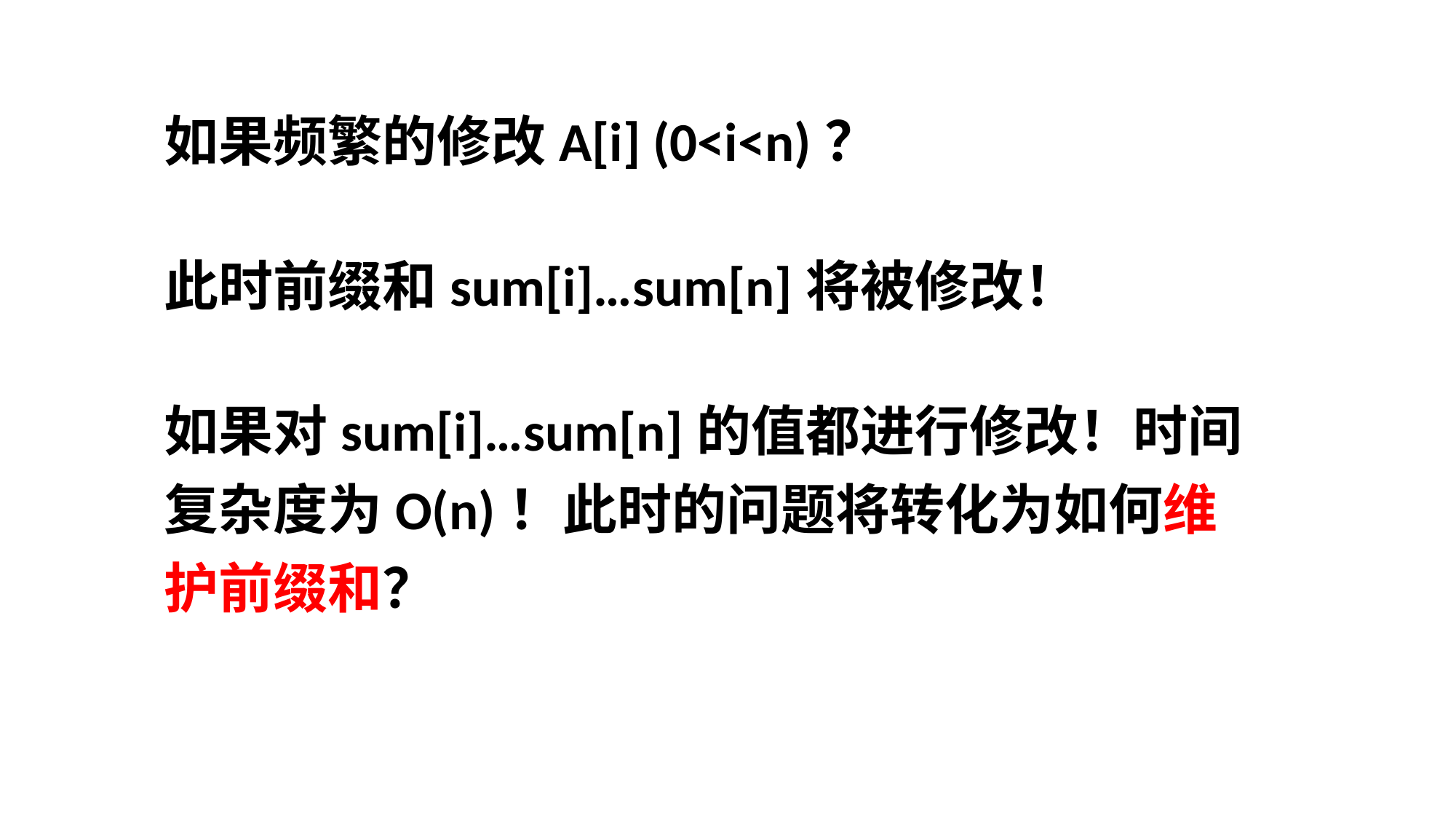

如果频繁的修改A[i] (0<i<n)？
此时前缀和sum[i]…sum[n]将被修改！
如果对sum[i]…sum[n]的值都进行修改！时间复杂度为O(n)！此时的问题将转化为如何维护前缀和？